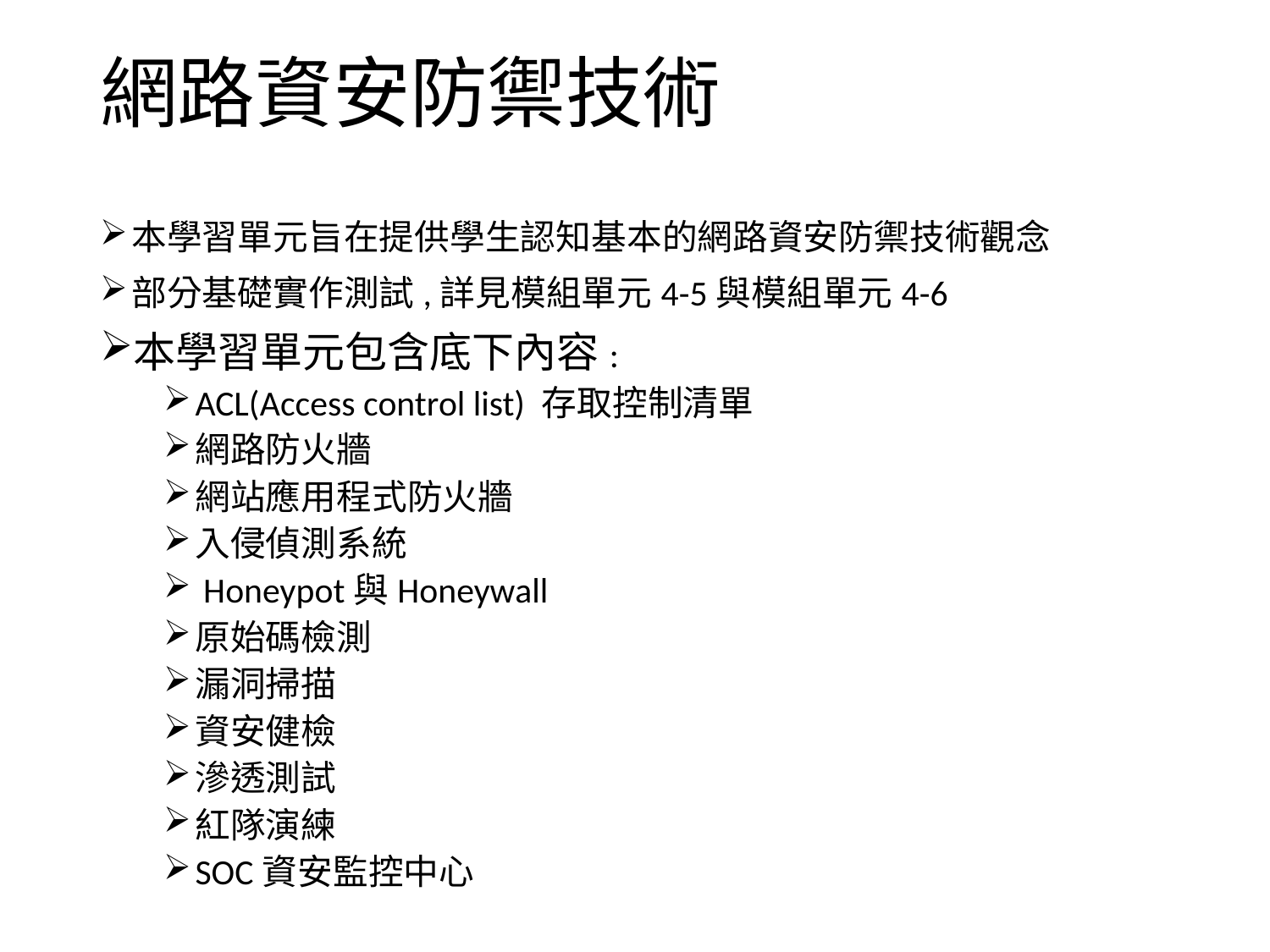

# 網路資安防禦技術
本學習單元旨在提供學生認知基本的網路資安防禦技術觀念
部分基礎實作測試,詳見模組單元4-5與模組單元4-6
本學習單元包含底下內容:
ACL(Access control list) 存取控制清單
網路防火牆
網站應用程式防火牆
入侵偵測系統
 Honeypot與Honeywall
原始碼檢測
漏洞掃描
資安健檢
滲透測試
紅隊演練
SOC資安監控中心